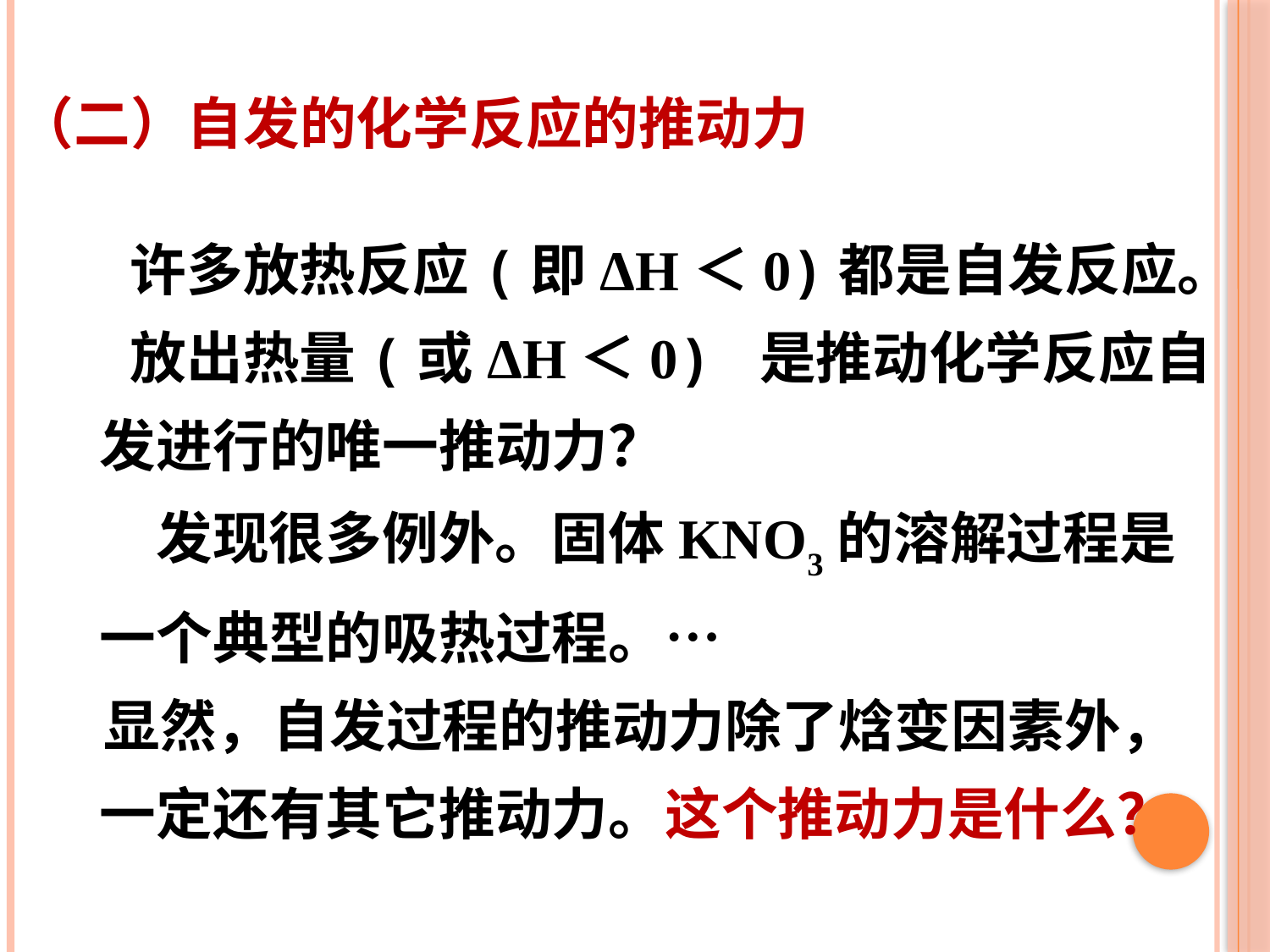

（二）自发的化学反应的推动力
 许多放热反应(即ΔH＜0)都是自发反应。
 放出热量(或ΔH＜0) 是推动化学反应自发进行的唯一推动力？
   发现很多例外。固体KNO3的溶解过程是一个典型的吸热过程。…
显然，自发过程的推动力除了焓变因素外，一定还有其它推动力。这个推动力是什么？
91